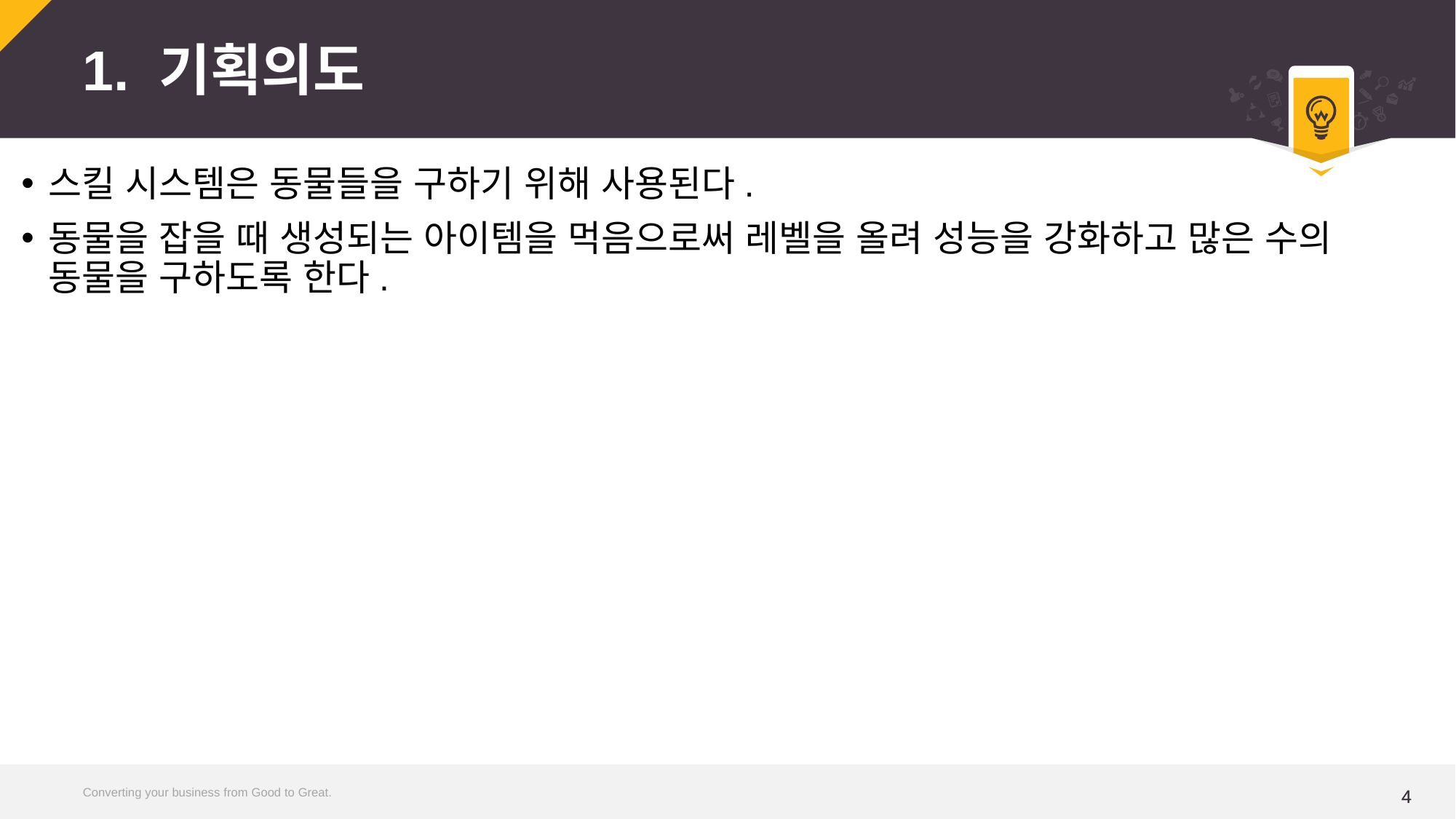

# 1. 기획의도

스킬 시스템은 동물들을 구하기 위해 사용된다.
동물을 잡을 때 생성되는 아이템을 먹음으로써 레벨을 올려 성능을 강화하고 많은 수의 동물을 구하도록 한다.
Converting your business from Good to Great.